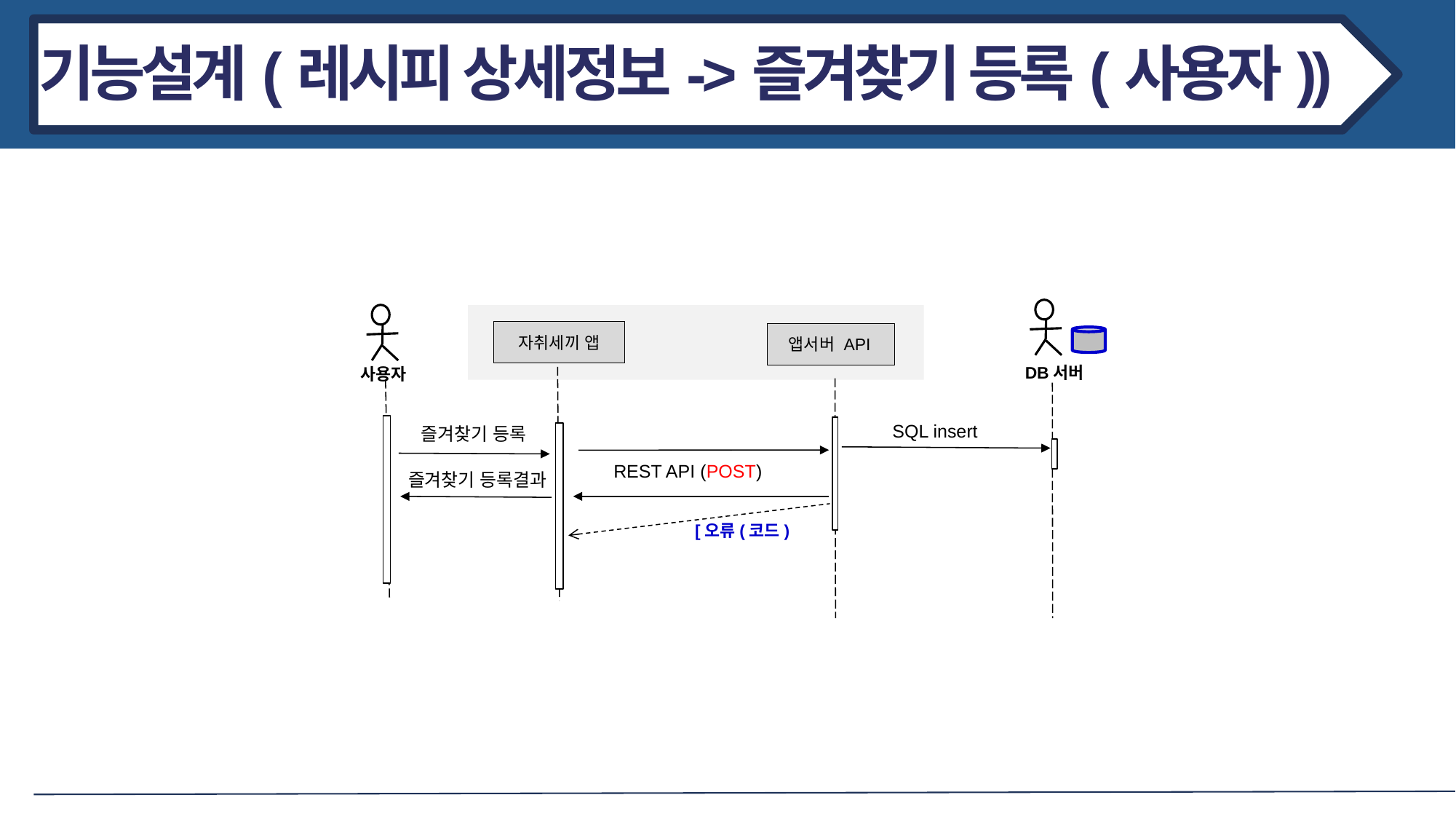

기능설계(레시피 상세정보->즐겨찾기 등록(사용자))

자취세끼 앱
앱서버 API
DB서버
사용자
 SQL insert

즐겨찾기 등록

REST API (POST)
즐겨찾기 등록결과
[오류(코드)